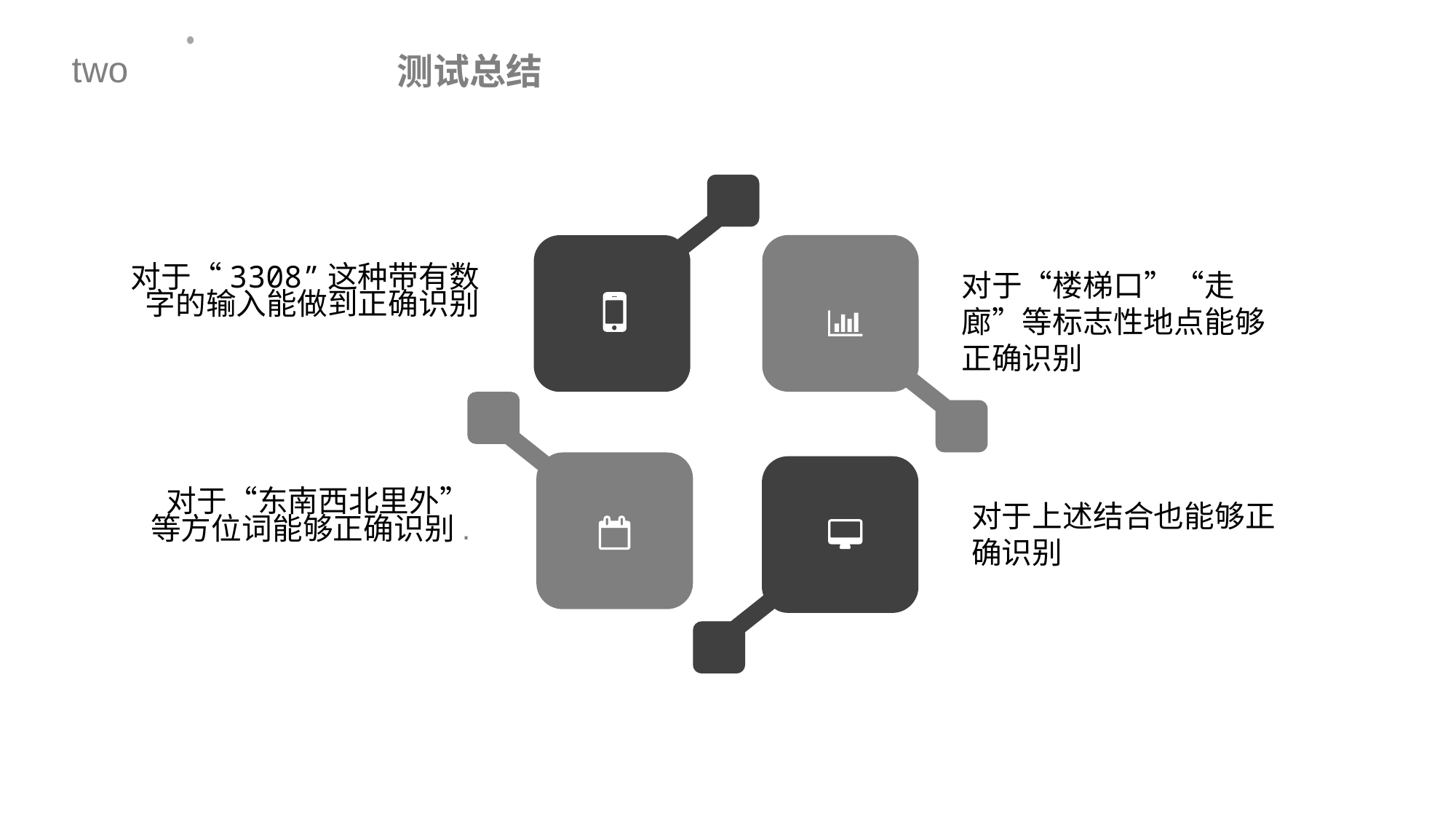

测试总结

two

对于“3308”这种带有数字的输入能做到正确识别
对于“楼梯口”“走廊”等标志性地点能够正确识别
对于“东南西北里外”等方位词能够正确识别.

对于上述结合也能够正确识别